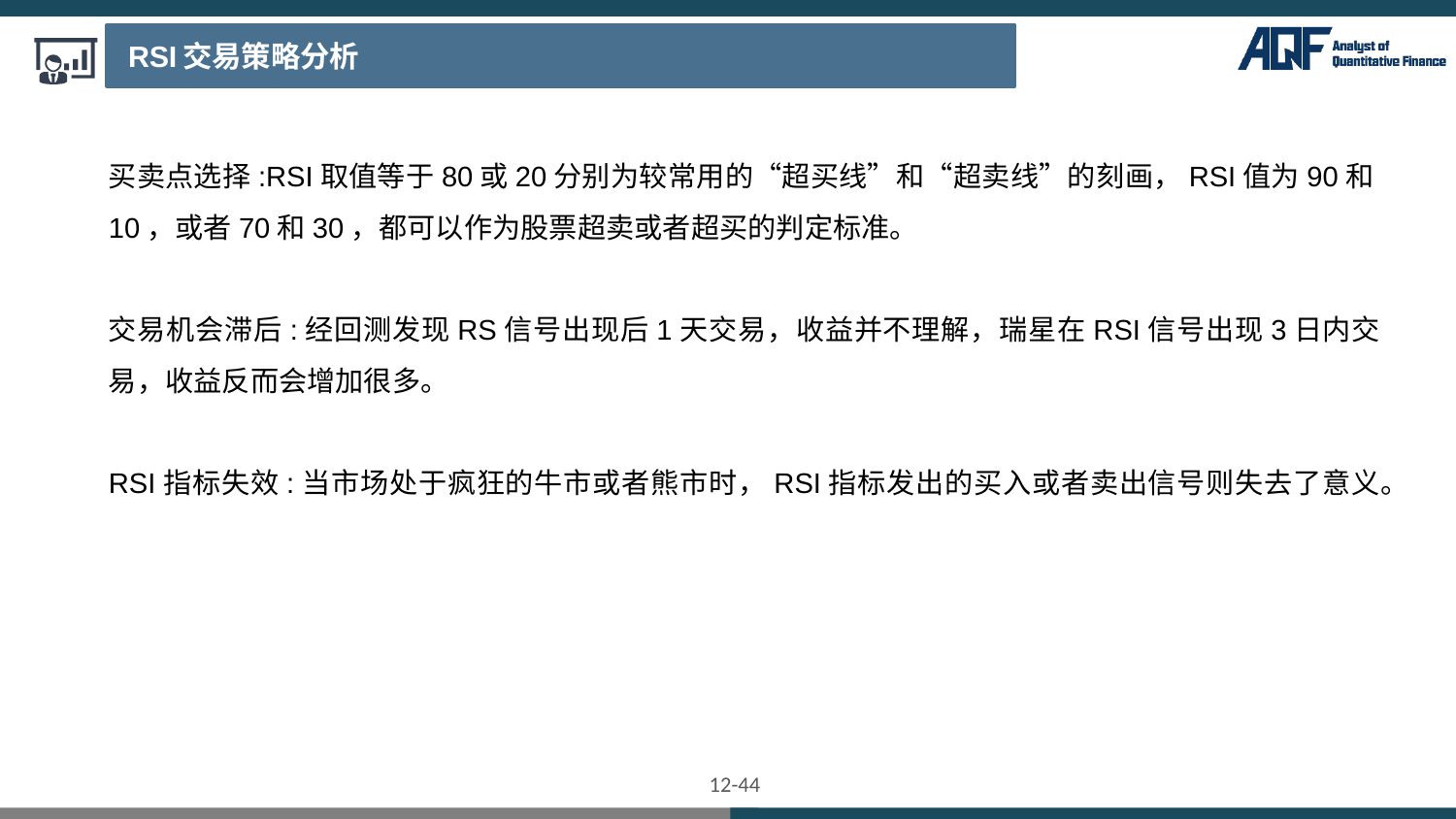

RSI交易策略分析
买卖点选择:RSI取值等于80或20分别为较常用的“超买线”和“超卖线”的刻画，RSI值为90和10，或者70和30，都可以作为股票超卖或者超买的判定标准。

交易机会滞后:经回测发现RS信号出现后1天交易，收益并不理解，瑞星在RSI信号出现3日内交易，收益反而会增加很多。

RSI指标失效:当市场处于疯狂的牛市或者熊市时，RSI指标发出的买入或者卖出信号则失去了意义。